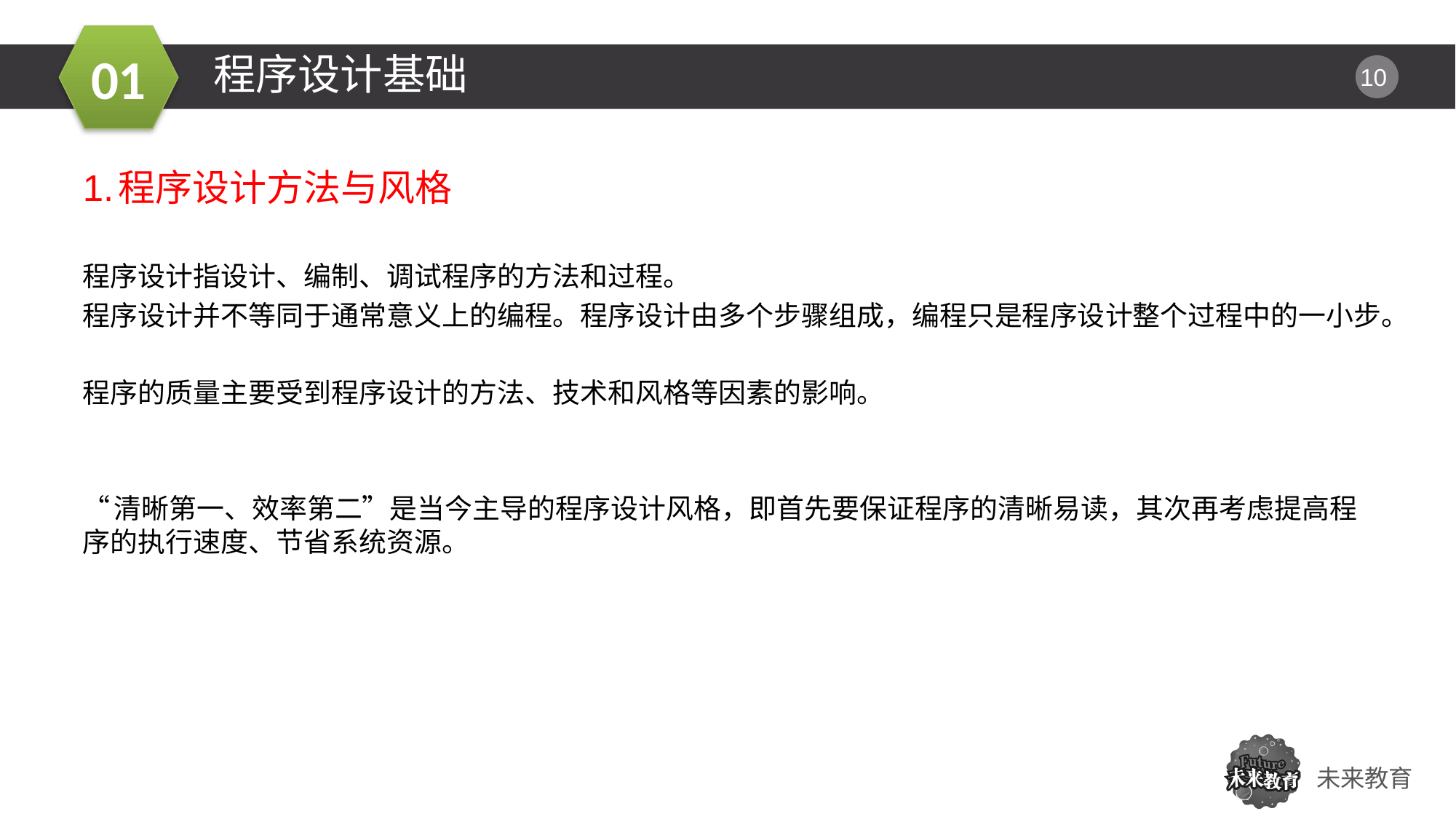

程序设计基础
1.程序设计方法与风格

程序设计指设计、编制、调试程序的方法和过程。
程序设计并不等同于通常意义上的编程。程序设计由多个步骤组成，编程只是程序设计整个过程中的一小步。

程序的质量主要受到程序设计的方法、技术和风格等因素的影响。

“清晰第一、效率第二”是当今主导的程序设计风格，即首先要保证程序的清晰易读，其次再考虑提高程序的执行速度、节省系统资源。

01